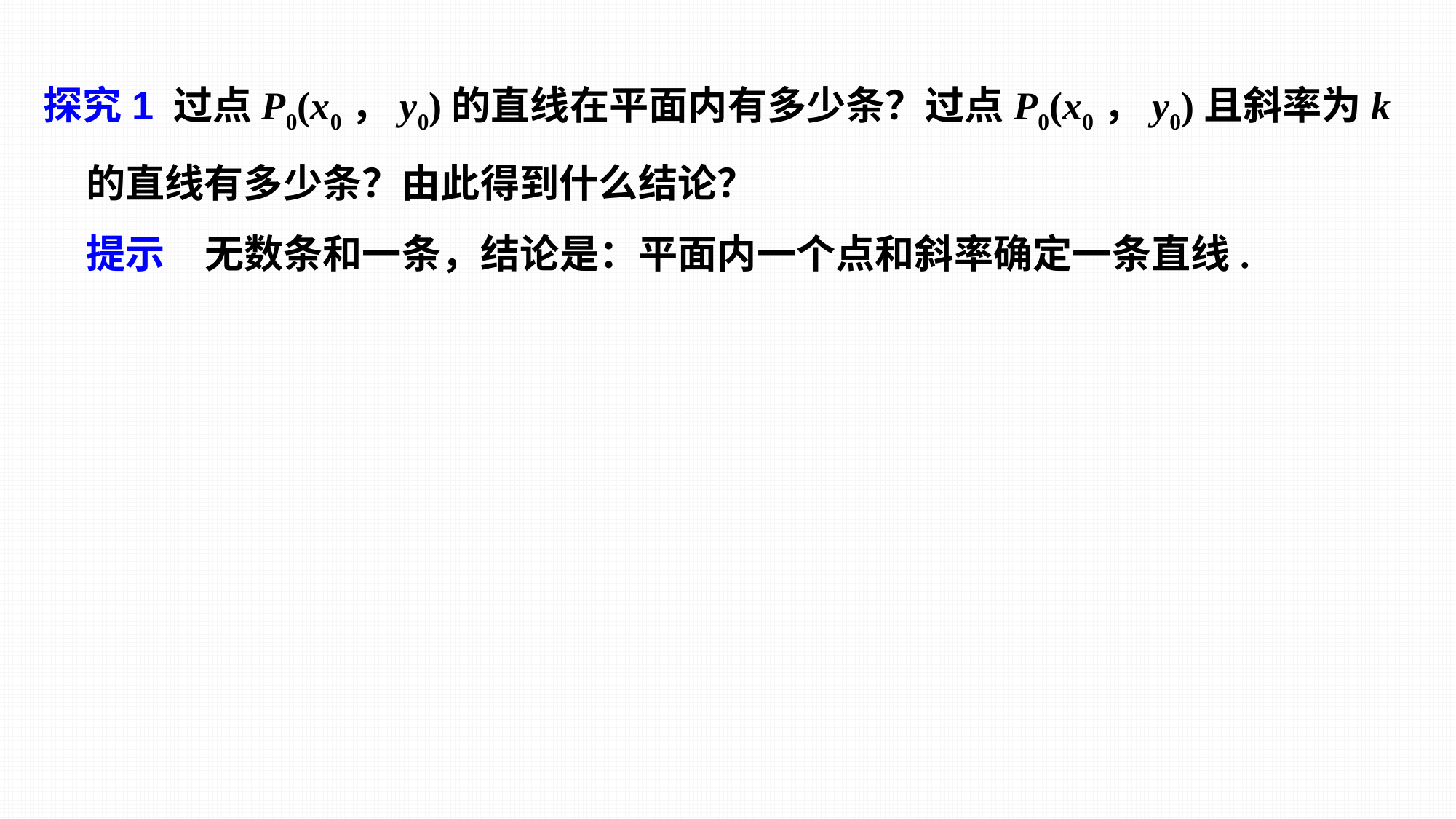

探究1 过点P0(x0，y0)的直线在平面内有多少条？过点P0(x0，y0)且斜率为k的直线有多少条？由此得到什么结论？
	提示　无数条和一条，结论是：平面内一个点和斜率确定一条直线.